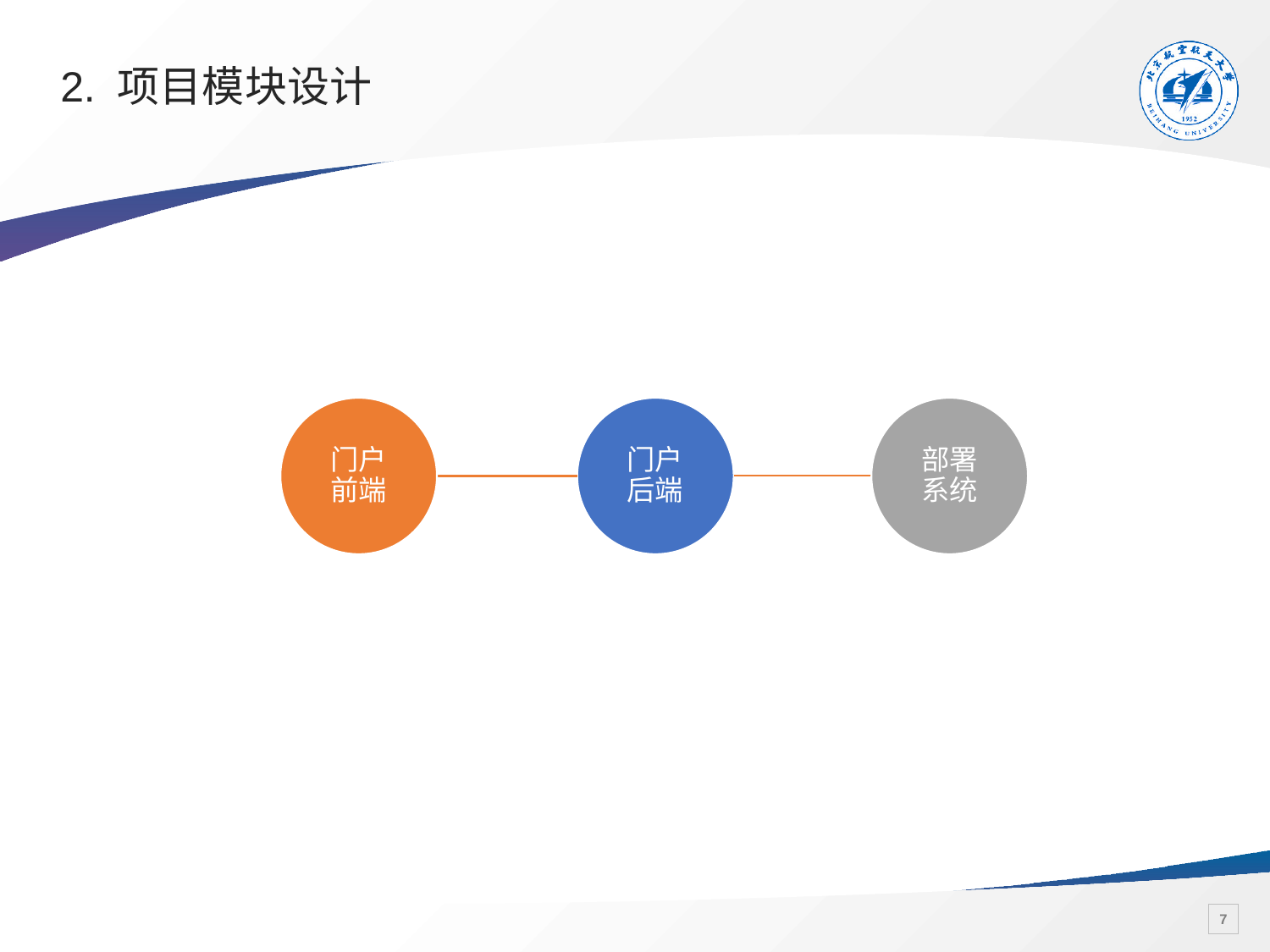

# 2. 项目模块设计
门户
后端

门户
前端

部署
系统